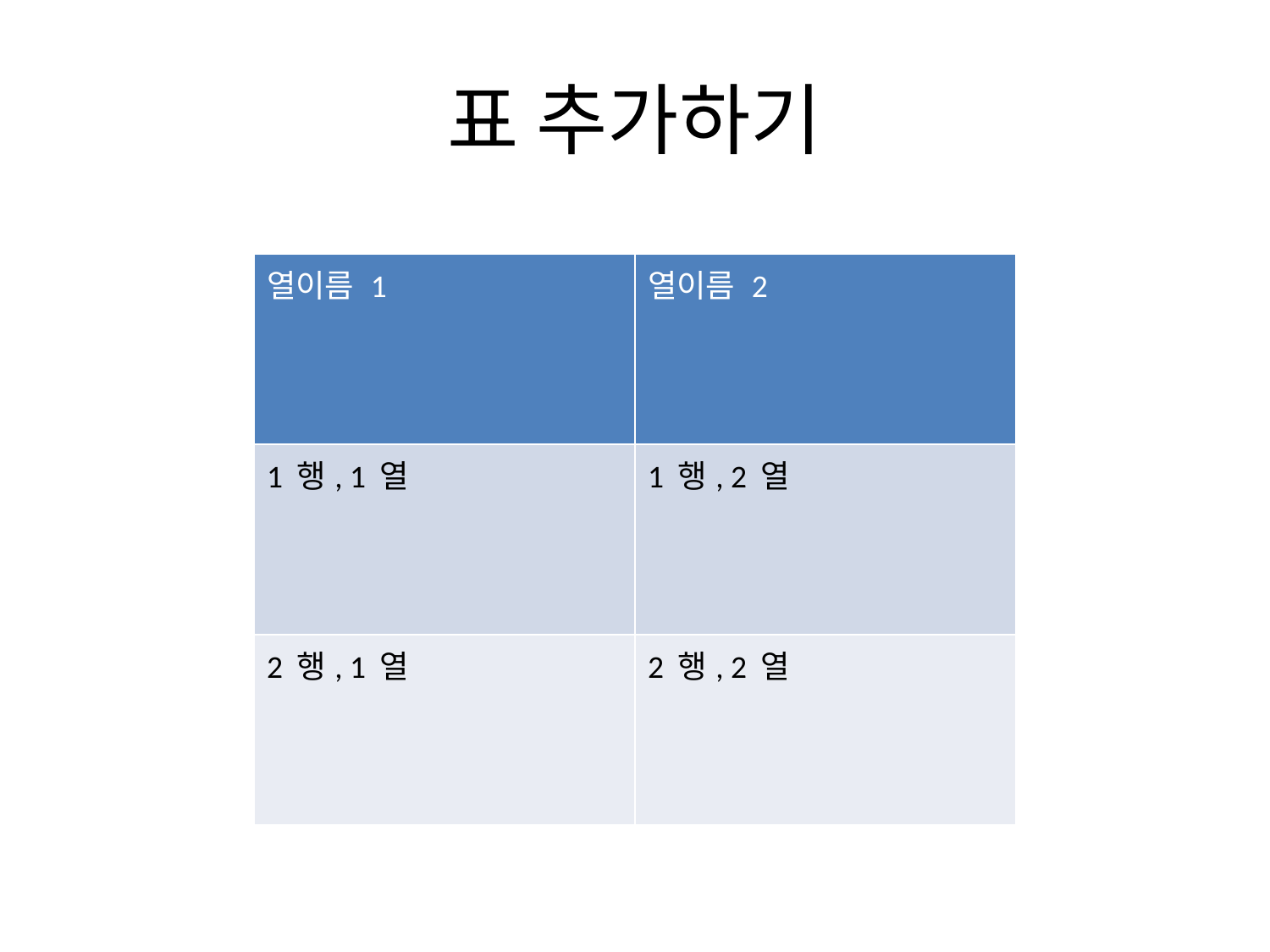

# 표 추가하기
| 열이름 1 | 열이름 2 |
| --- | --- |
| 1 행, 1 열 | 1 행, 2 열 |
| 2 행, 1 열 | 2 행, 2 열 |